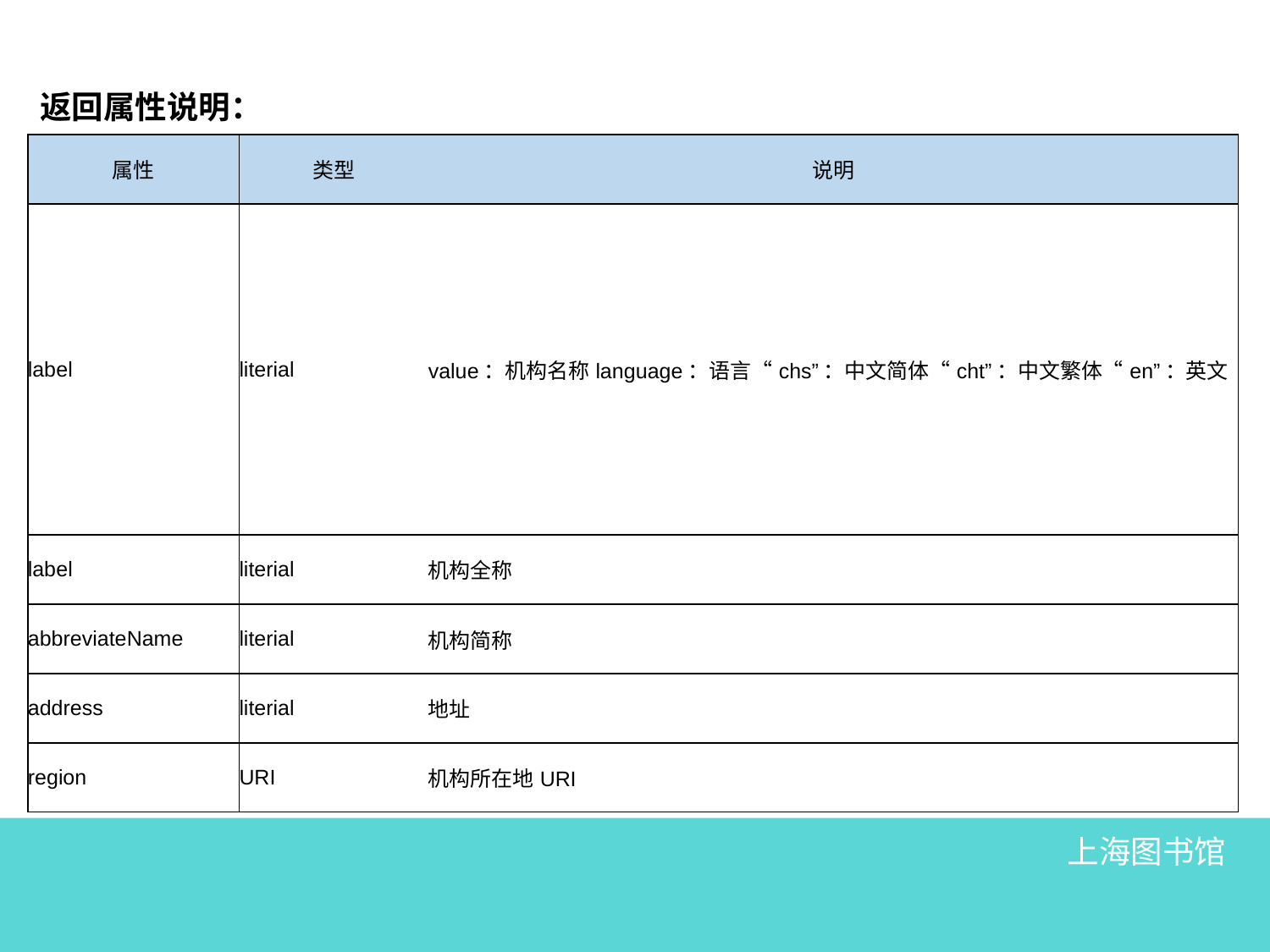

返回属性说明：
| 属性 | 类型 | 说明 |
| --- | --- | --- |
| label | literial | value：机构名称language：语言“chs”：中文简体“cht”：中文繁体“en”：英文 |
| label | literial | 机构全称 |
| abbreviateName | literial | 机构简称 |
| address | literial | 地址 |
| region | URI | 机构所在地URI |

上海图书馆